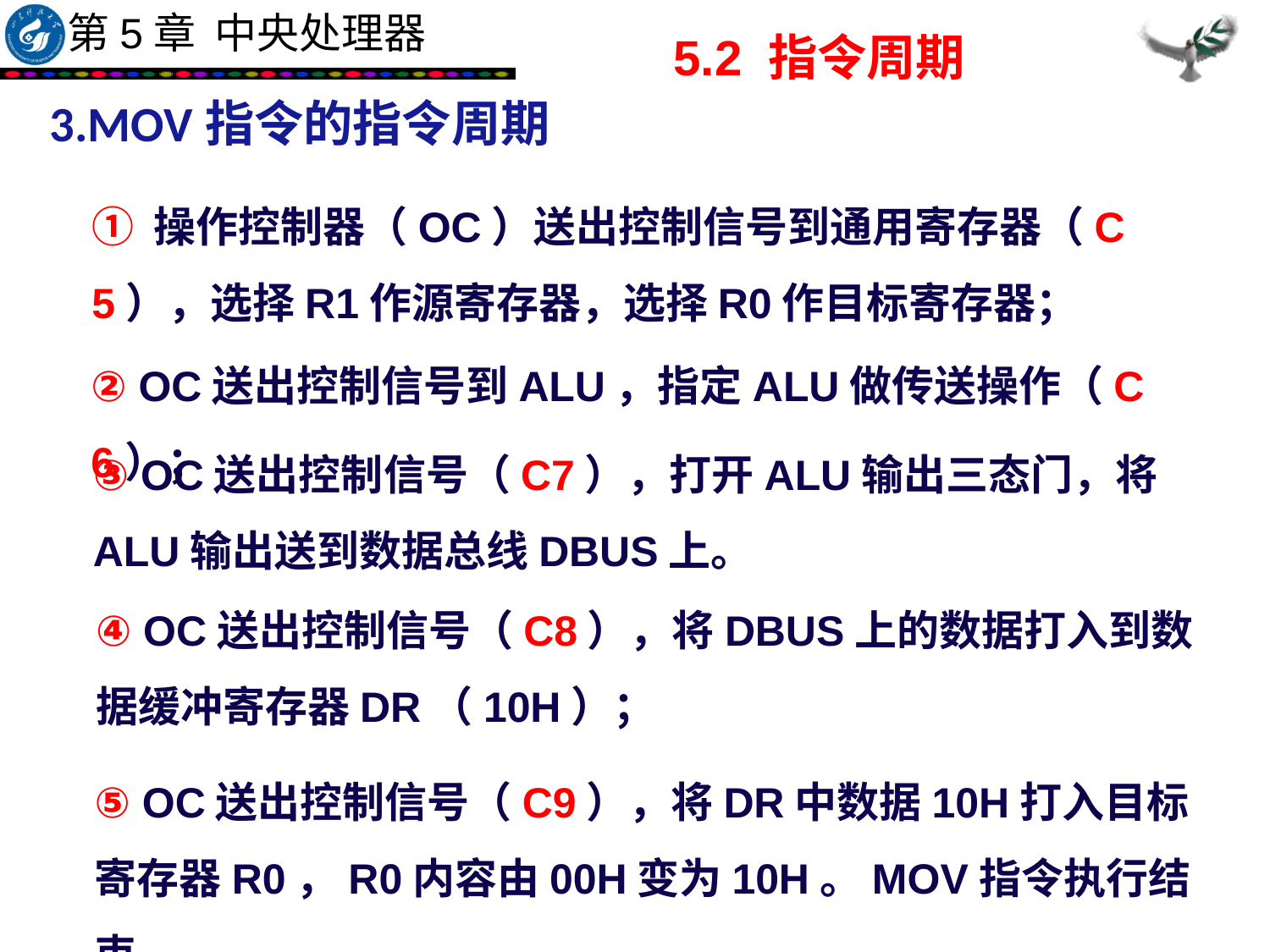

5.2 指令周期
3.MOV指令的指令周期
① 操作控制器（OC）送出控制信号到通用寄存器（C5），选择R1作源寄存器，选择R0作目标寄存器；
② OC送出控制信号到ALU，指定ALU做传送操作（C6）；
③ OC送出控制信号（C7），打开ALU输出三态门，将ALU输出送到数据总线DBUS上。
④ OC送出控制信号（C8），将DBUS上的数据打入到数据缓冲寄存器DR（10H）；
⑤ OC送出控制信号（C9），将DR中数据10H打入目标寄存器R0，R0内容由00H变为10H。MOV指令执行结束。